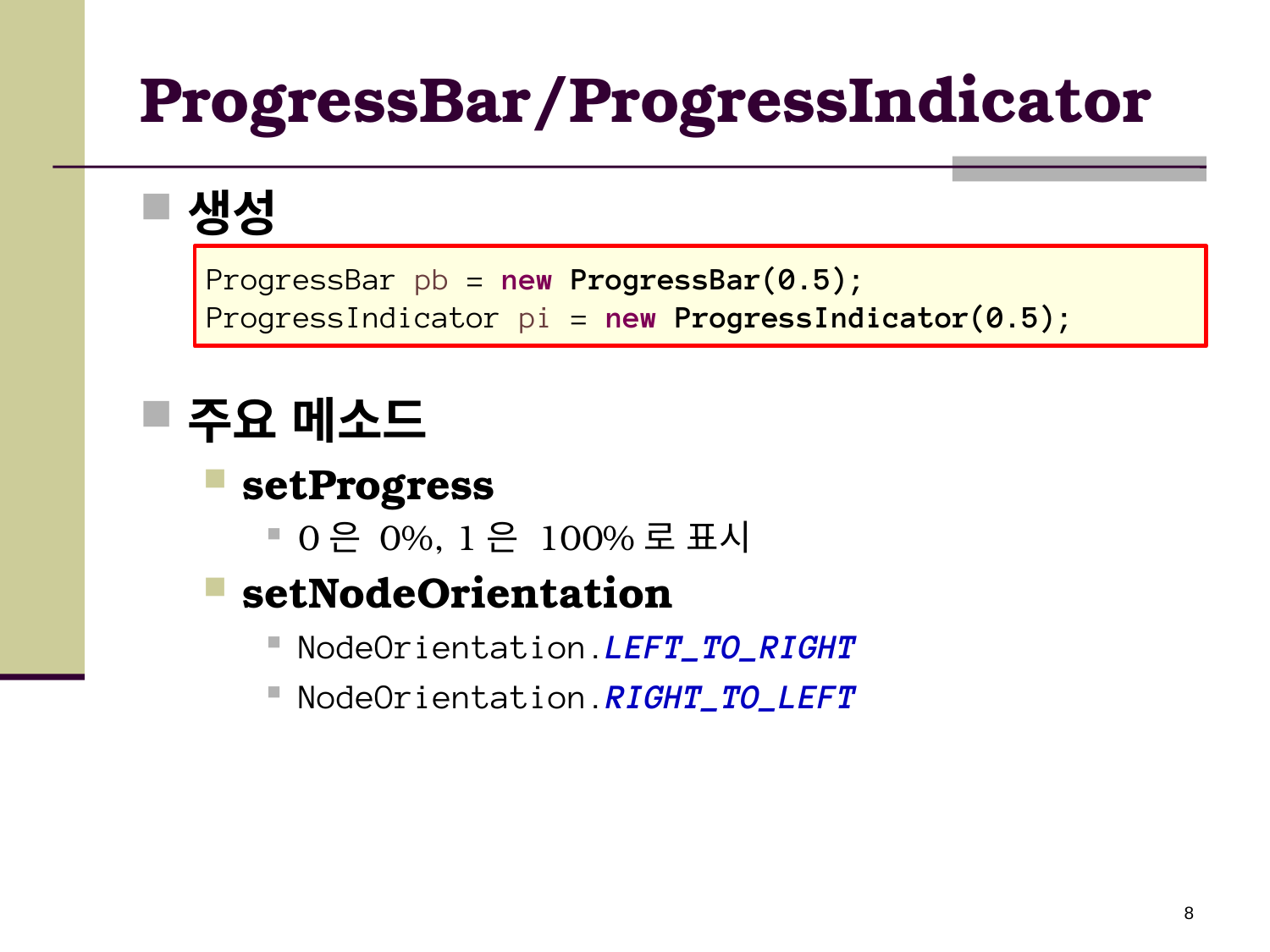

# ProgressBar/ProgressIndicator
생성

주요 메소드
setProgress
0은 0%, 1은 100%로 표시
setNodeOrientation
NodeOrientation.LEFT_TO_RIGHT
NodeOrientation.RIGHT_TO_LEFT
ProgressBar pb = new ProgressBar(0.5);
ProgressIndicator pi = new ProgressIndicator(0.5);
8